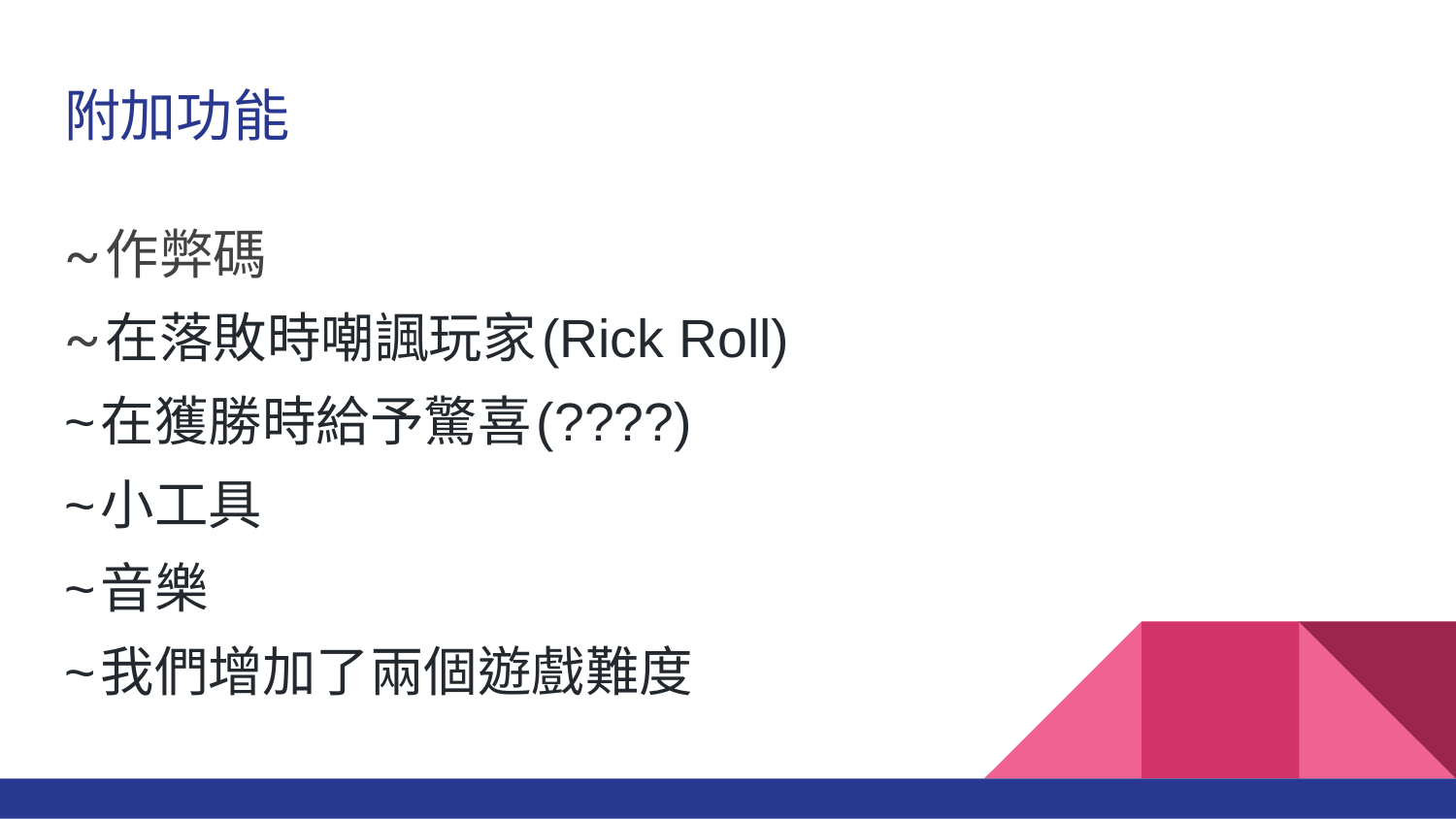

# 附加功能
~作弊碼
~在落敗時嘲諷玩家(Rick Roll)
~在獲勝時給予驚喜(????)
~小工具
~音樂
~我們增加了兩個遊戲難度